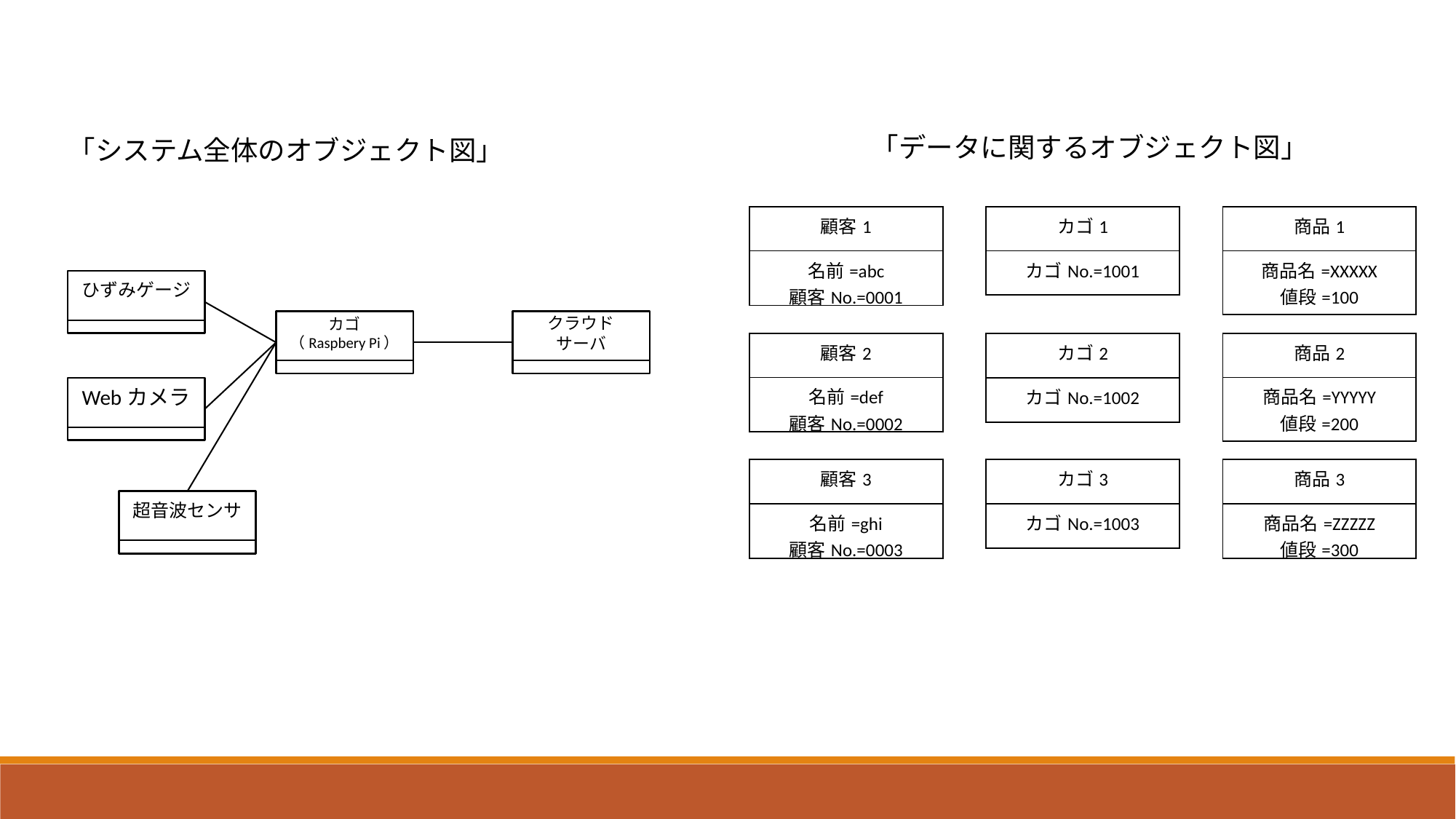

「データに関するオブジェクト図」
「システム全体のオブジェクト図」
| 顧客1 |
| --- |
| 名前=abc 顧客No.=0001 |
| カゴ1 |
| --- |
| カゴNo.=1001 |
| 商品1 |
| --- |
| 商品名=XXXXX 値段=100 |
ひずみゲージ

カゴ
（Raspbery Pi）

クラウド
サーバ

Webカメラ

超音波センサ

| 顧客2 |
| --- |
| 名前=def 顧客No.=0002 |
| 商品2 |
| --- |
| 商品名=YYYYY 値段=200 |
| カゴ2 |
| --- |
| カゴNo.=1002 |
| 顧客3 |
| --- |
| 名前=ghi 顧客No.=0003 |
| カゴ3 |
| --- |
| カゴNo.=1003 |
| 商品3 |
| --- |
| 商品名=ZZZZZ 値段=300 |